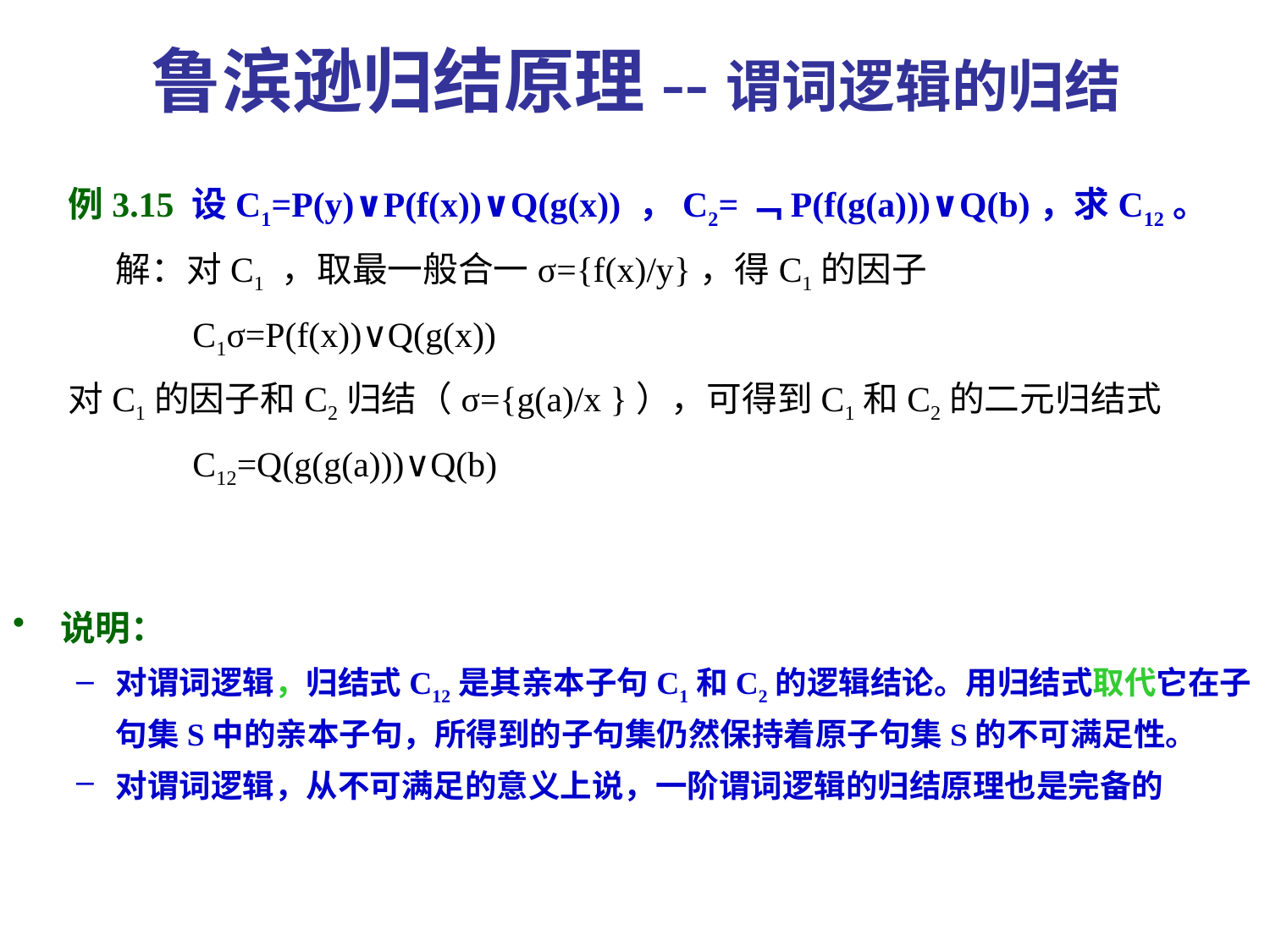

鲁滨逊归结原理--谓词逻辑的归结
例3.15 设C1=P(y)∨P(f(x))∨Q(g(x)) ，C2=﹁P(f(g(a)))∨Q(b)，求C12。
     解：对C1 ，取最一般合一σ={f(x)/y}，得C1的因子
              C1σ=P(f(x))∨Q(g(x))
对C1的因子和C2归结（σ={g(a)/x }），可得到C1和C2的二元归结式
              C12=Q(g(g(a)))∨Q(b)

说明：
对谓词逻辑，归结式C12是其亲本子句C1和C2的逻辑结论。用归结式取代它在子句集S中的亲本子句，所得到的子句集仍然保持着原子句集S的不可满足性。
对谓词逻辑，从不可满足的意义上说，一阶谓词逻辑的归结原理也是完备的